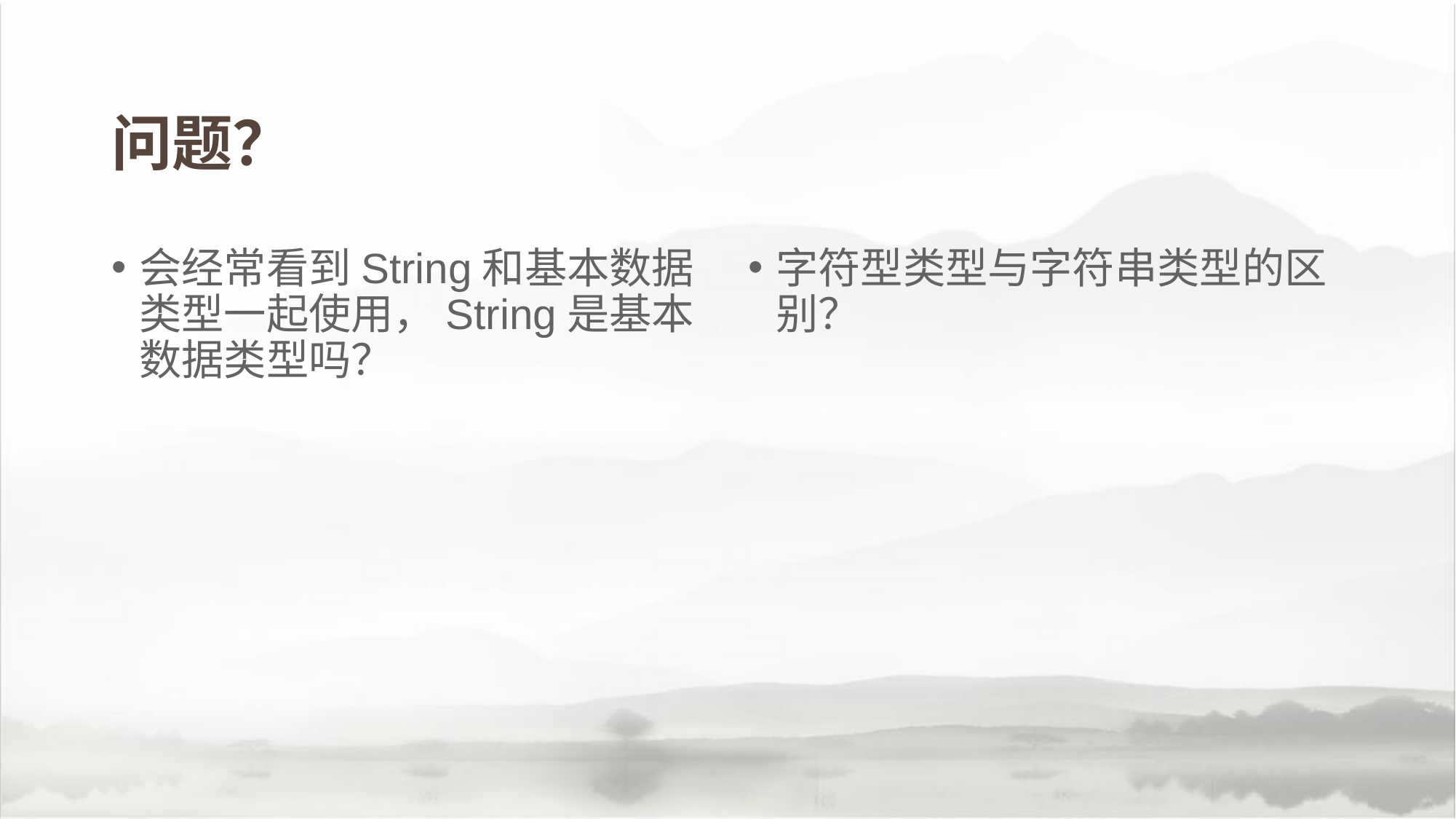

问题？
会经常看到String和基本数据类型一起使用，String是基本数据类型吗？
字符型类型与字符串类型的区别？